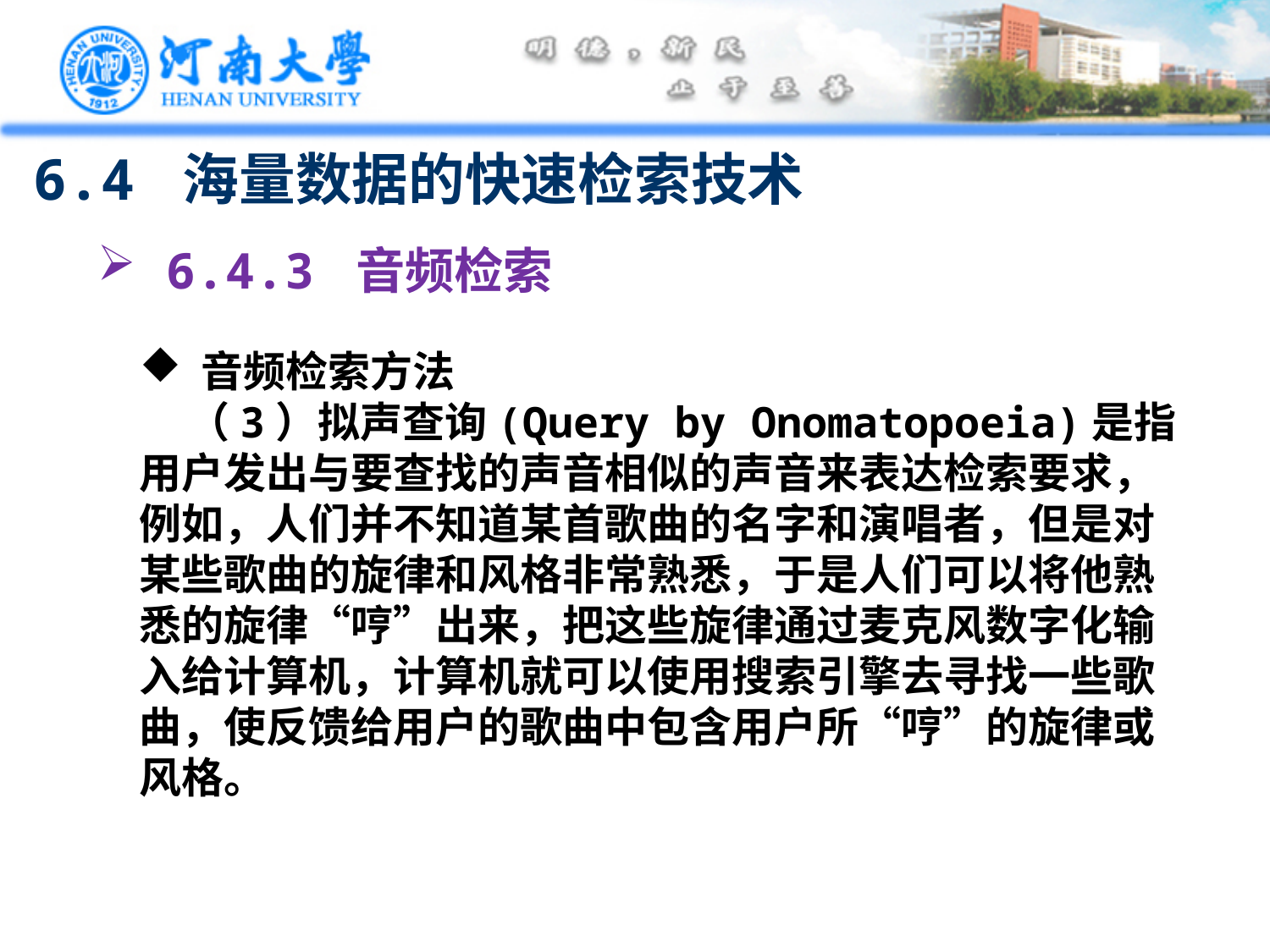

6.4 海量数据的快速检索技术
 6.4.3 音频检索
 音频检索方法
    （3）拟声查询(Query by Onomatopoeia)是指用户发出与要查找的声音相似的声音来表达检索要求，例如，人们并不知道某首歌曲的名字和演唱者，但是对某些歌曲的旋律和风格非常熟悉，于是人们可以将他熟悉的旋律“哼”出来，把这些旋律通过麦克风数字化输入给计算机，计算机就可以使用搜索引擎去寻找一些歌曲，使反馈给用户的歌曲中包含用户所“哼”的旋律或风格。